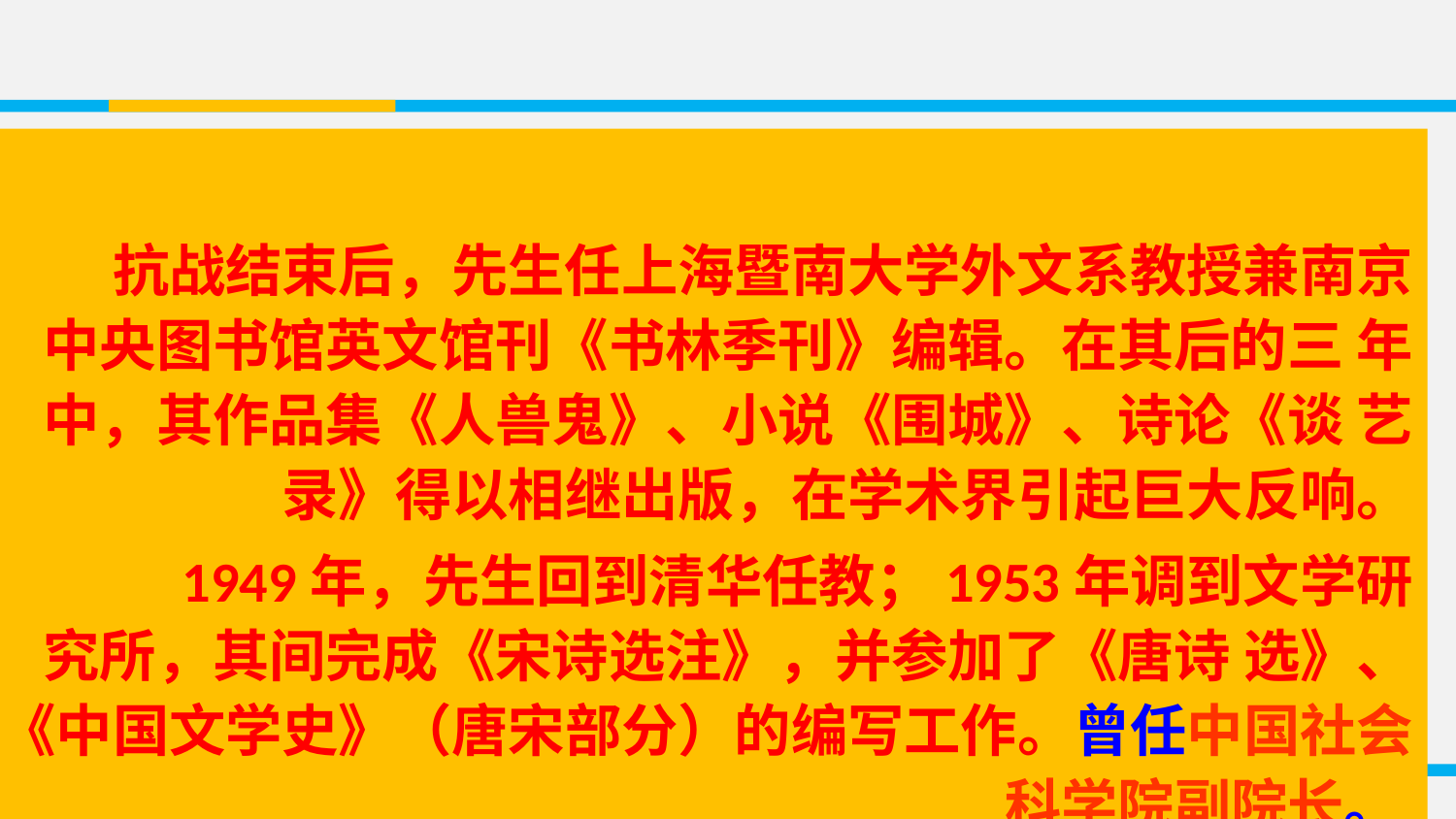

抗战结束后，先生任上海暨南大学外文系教授兼南京中央图书馆英文馆刊《书林季刊》编辑。在其后的三 年中，其作品集《人兽鬼》、小说《围城》、诗论《谈 艺录》得以相继出版，在学术界引起巨大反响。
　　  1949年，先生回到清华任教；1953年调到文学研究所，其间完成《宋诗选注》，并参加了《唐诗 选》、《中国文学史》（唐宋部分）的编写工作。曾任中国社会科学院副院长。